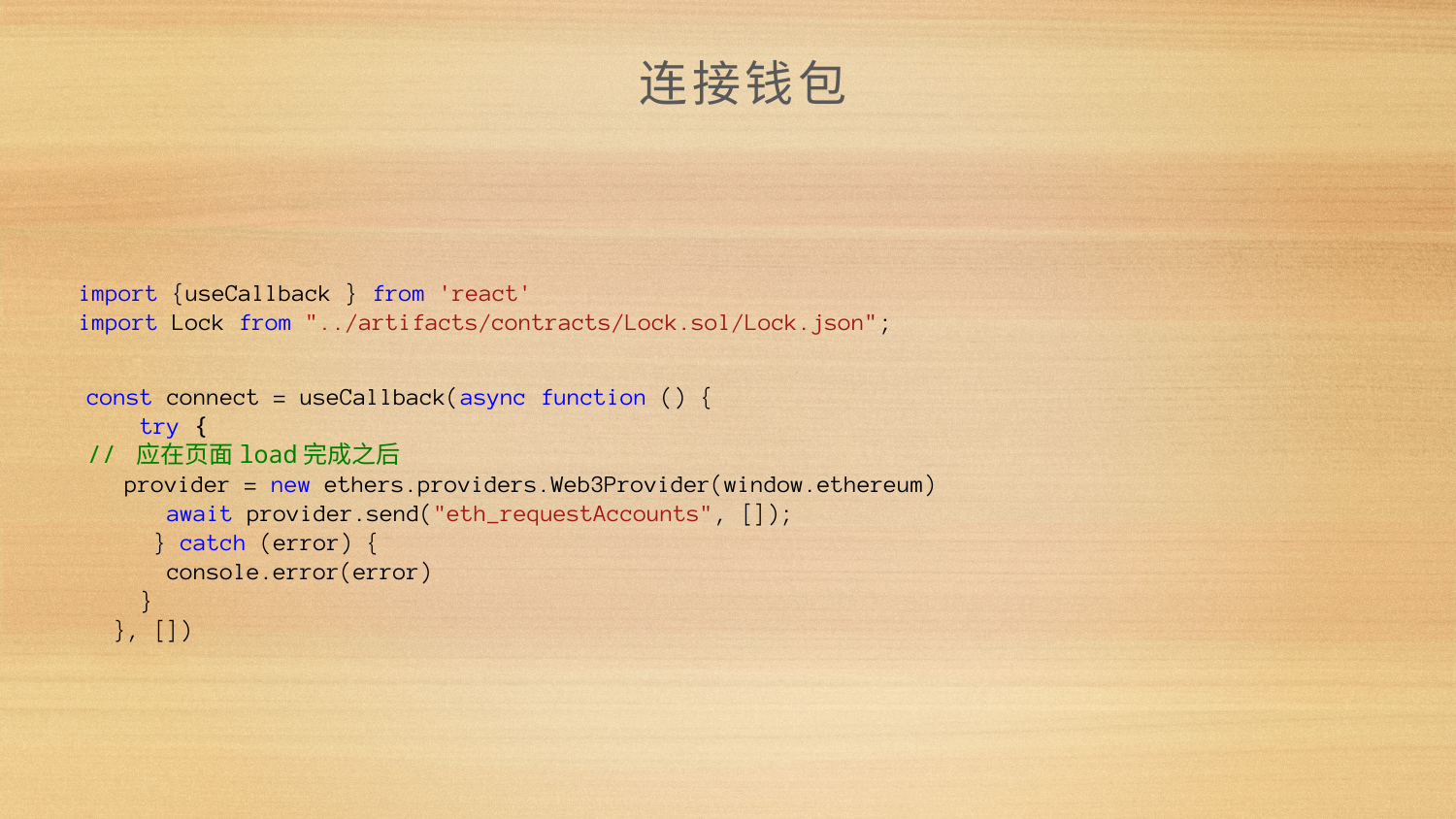

连接钱包
import {useCallback } from 'react'
import Lock from "../artifacts/contracts/Lock.sol/Lock.json";

const connect = useCallback(async function () {
    try {
// 应在页面load完成之后
      provider = new ethers.providers.Web3Provider(window.ethereum)
      await provider.send("eth_requestAccounts", []);
     } catch (error) {
      console.error(error)
    }
  }, [])